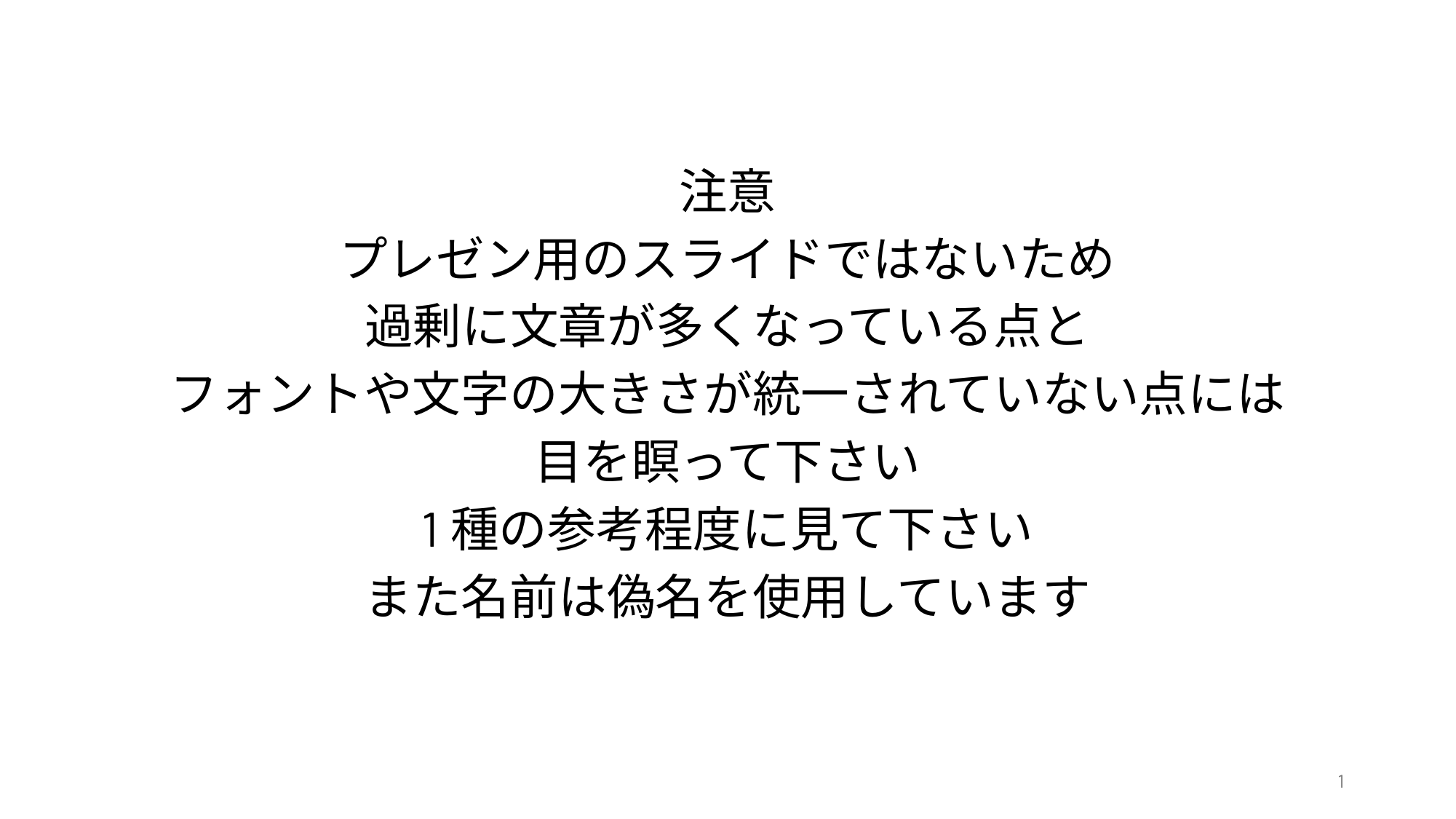

注意
プレゼン用のスライドではないため
過剰に文章が多くなっている点と
フォントや文字の大きさが統一されていない点には
目を瞑って下さい
1種の参考程度に見て下さい
また名前は偽名を使用しています
1